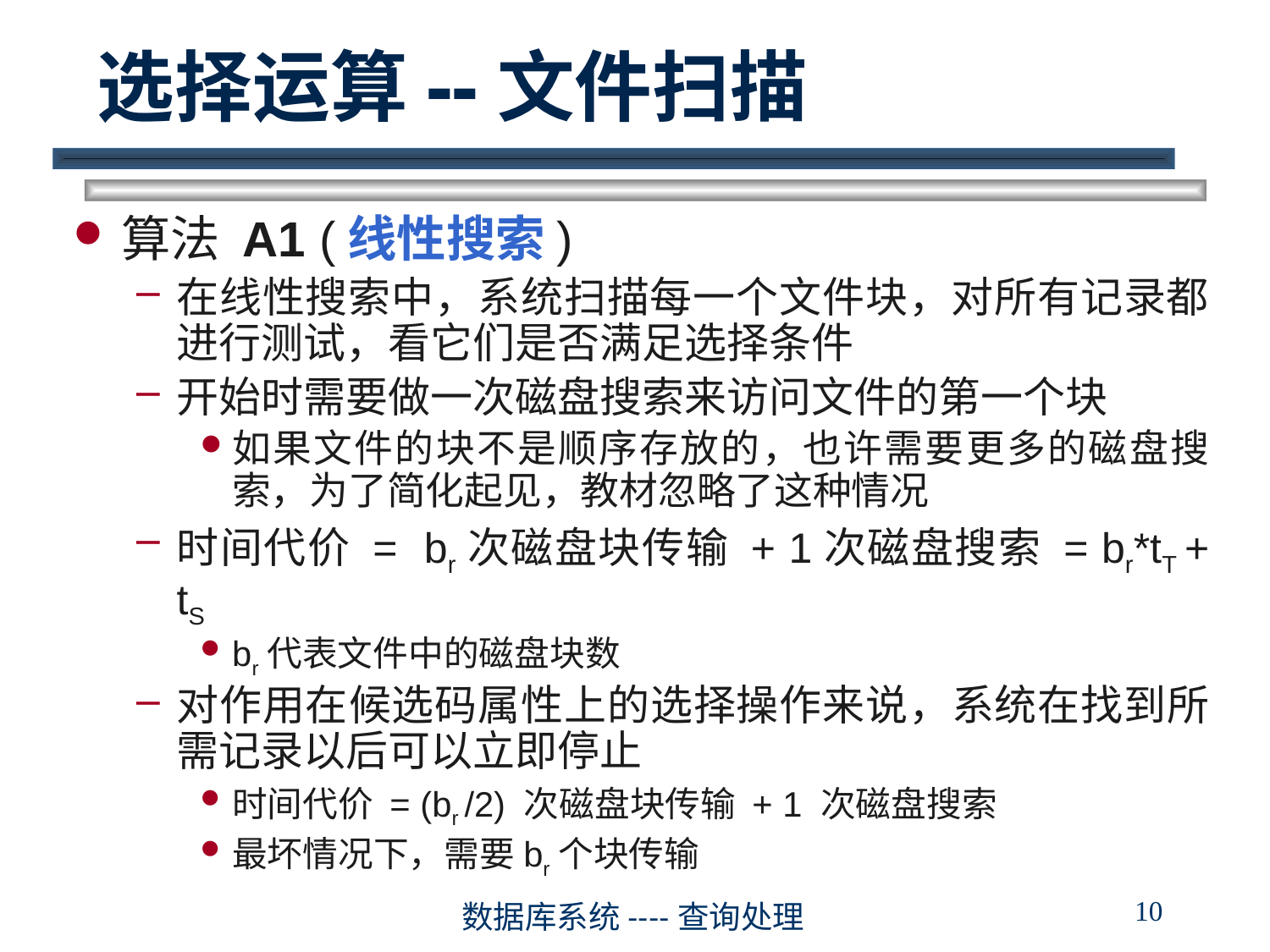

# 选择运算--文件扫描
算法 A1 (线性搜索)
在线性搜索中，系统扫描每一个文件块，对所有记录都进行测试，看它们是否满足选择条件
开始时需要做一次磁盘搜索来访问文件的第一个块
如果文件的块不是顺序存放的，也许需要更多的磁盘搜索，为了简化起见，教材忽略了这种情况
时间代价 =  br次磁盘块传输 + 1次磁盘搜索 = br*tT + tS
br代表文件中的磁盘块数
对作用在候选码属性上的选择操作来说，系统在找到所需记录以后可以立即停止
时间代价 = (br /2) 次磁盘块传输 + 1 次磁盘搜索
最坏情况下，需要br个块传输
10
数据库系统----查询处理